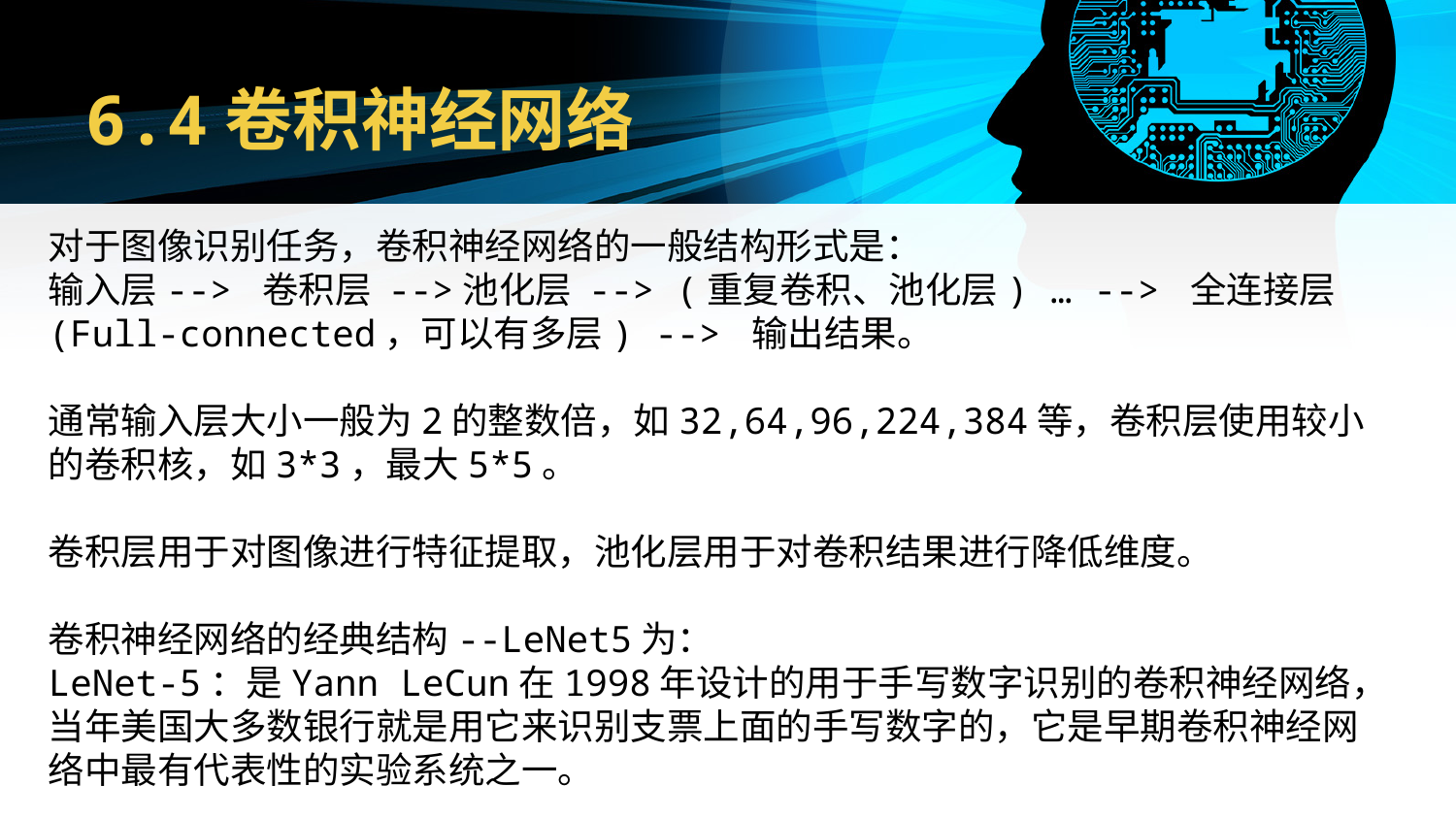

# 6.4卷积神经网络
对于图像识别任务，卷积神经网络的一般结构形式是：
输入层--> 卷积层 -->池化层 --> (重复卷积、池化层) … --> 全连接层(Full-connected，可以有多层) --> 输出结果。

通常输入层大小一般为2的整数倍，如32,64,96,224,384等，卷积层使用较小的卷积核，如3*3，最大5*5。

卷积层用于对图像进行特征提取，池化层用于对卷积结果进行降低维度。

卷积神经网络的经典结构--LeNet5为：
LeNet-5：是Yann LeCun在1998年设计的用于手写数字识别的卷积神经网络，当年美国大多数银行就是用它来识别支票上面的手写数字的，它是早期卷积神经网络中最有代表性的实验系统之一。